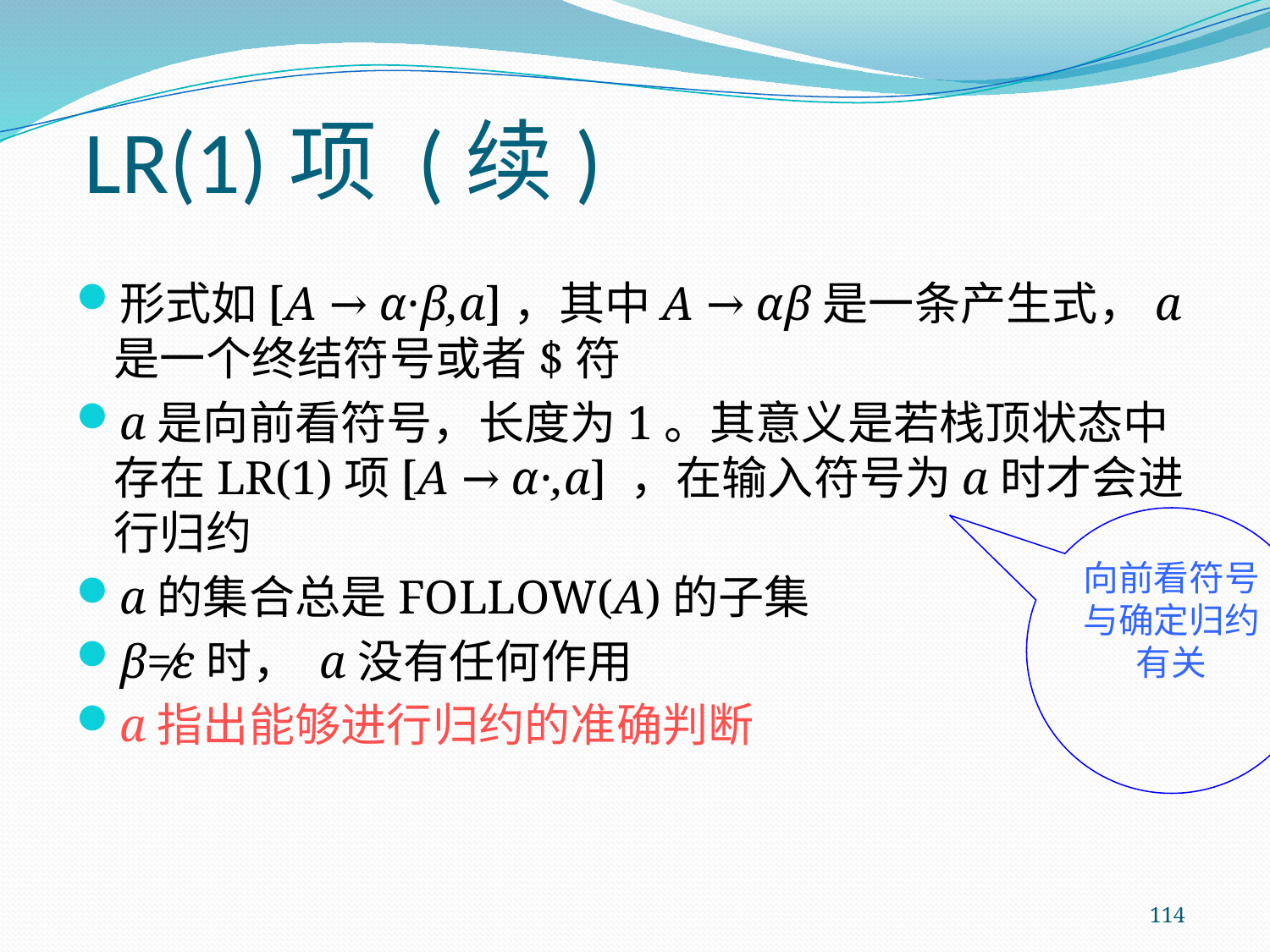

# LR(1)项 (续)
形式如[A → α·β,a]，其中A → αβ是一条产生式，a是一个终结符号或者$符
a是向前看符号，长度为1。其意义是若栈顶状态中存在LR(1)项[A → α·,a] ，在输入符号为a时才会进行归约
a的集合总是FOLLOW(A)的子集
β≠ε时， a没有任何作用
a指出能够进行归约的准确判断

向前看符号与确定归约有关
114